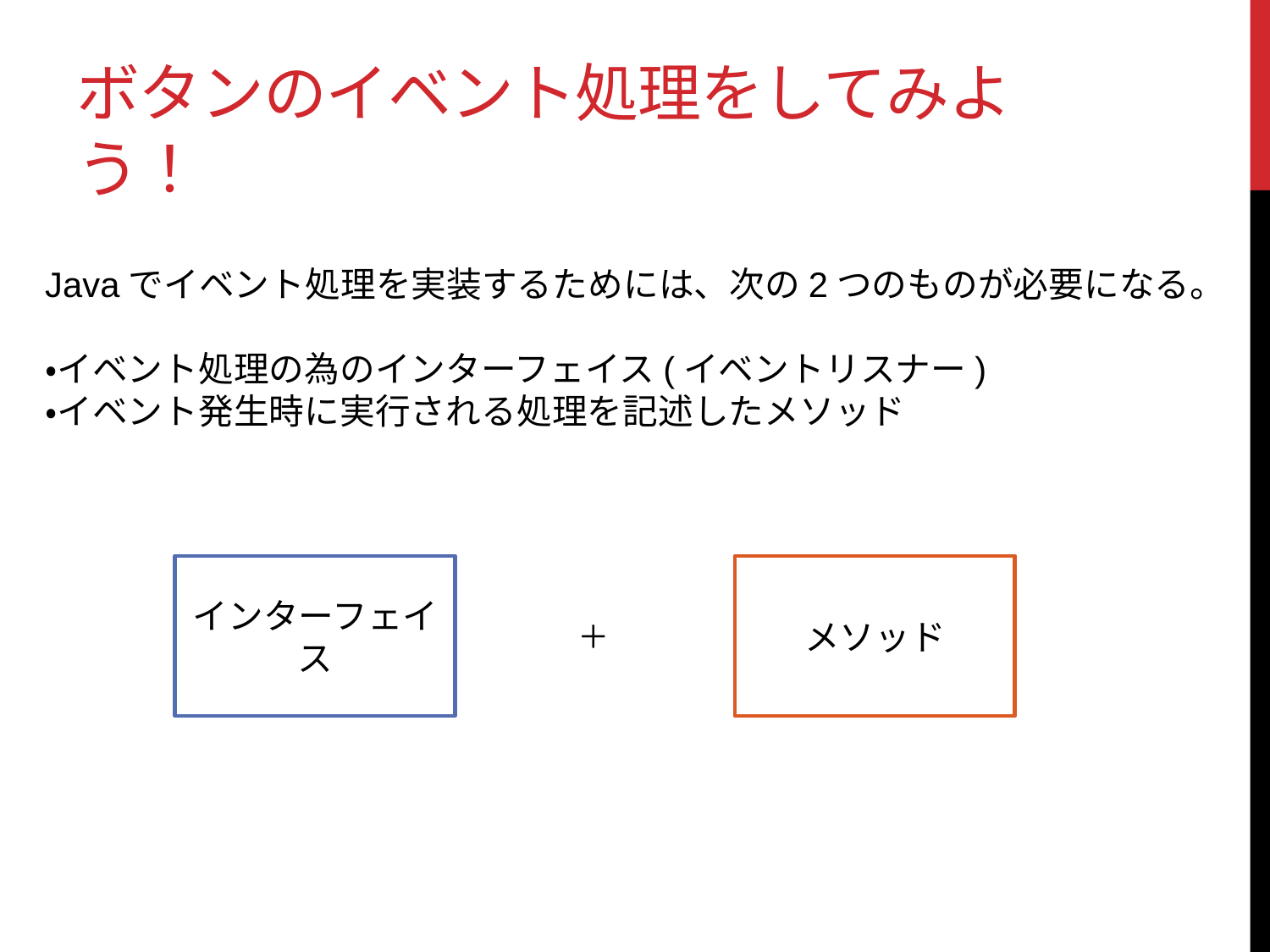

# ボタンのイベント処理をしてみよう！
Javaでイベント処理を実装するためには、次の2つのものが必要になる。

・イベント処理の為のインターフェイス(イベントリスナー)
・イベント発生時に実行される処理を記述したメソッド
インターフェイス
メソッド
＋